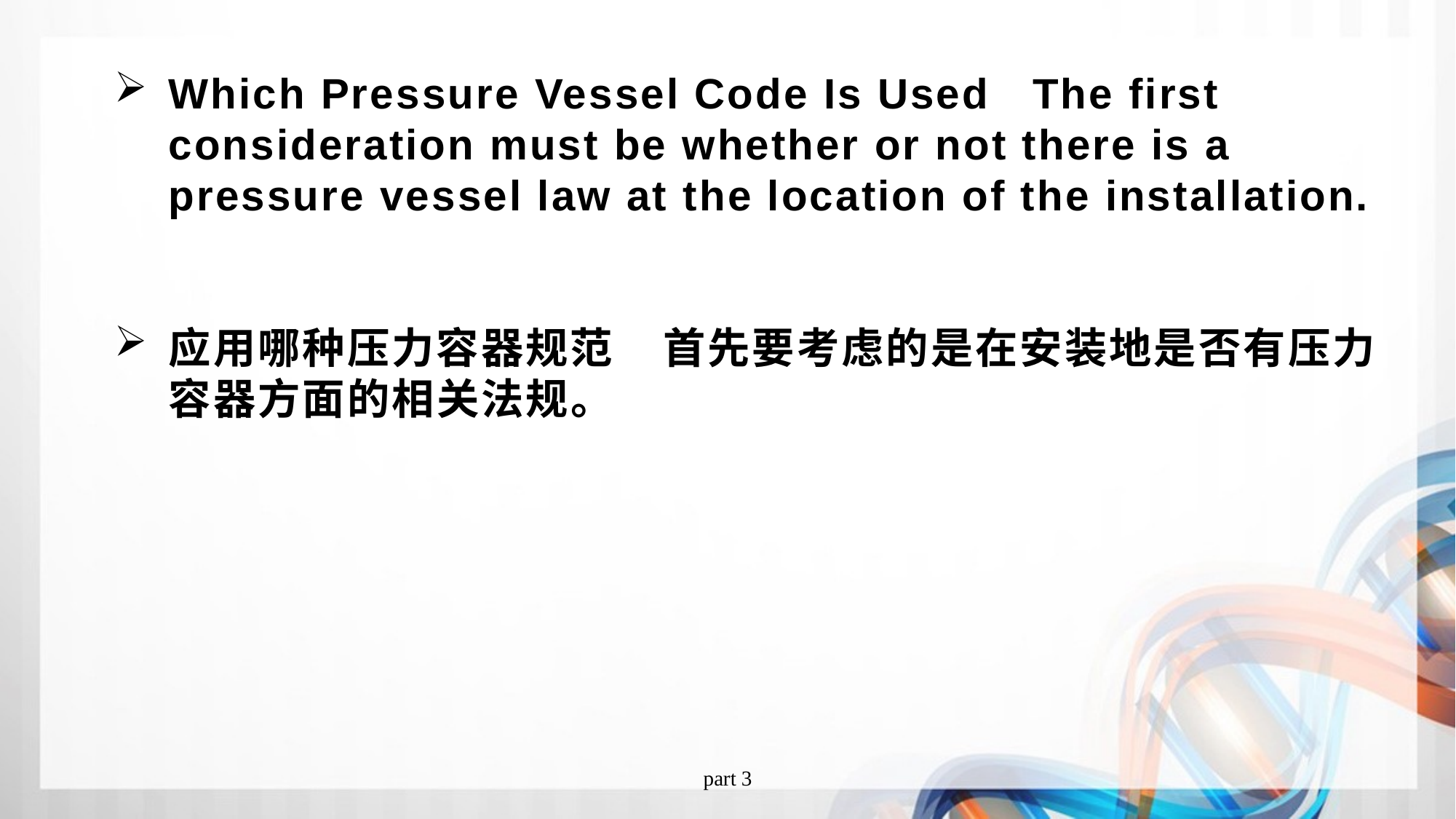

Which Pressure Vessel Code Is Used   The first  consideration must be whether or not there is a pressure vessel law at the location of the installation.

应用哪种压力容器规范    首先要考虑的是在安装地是否有压力容器方面的相关法规。

part 3